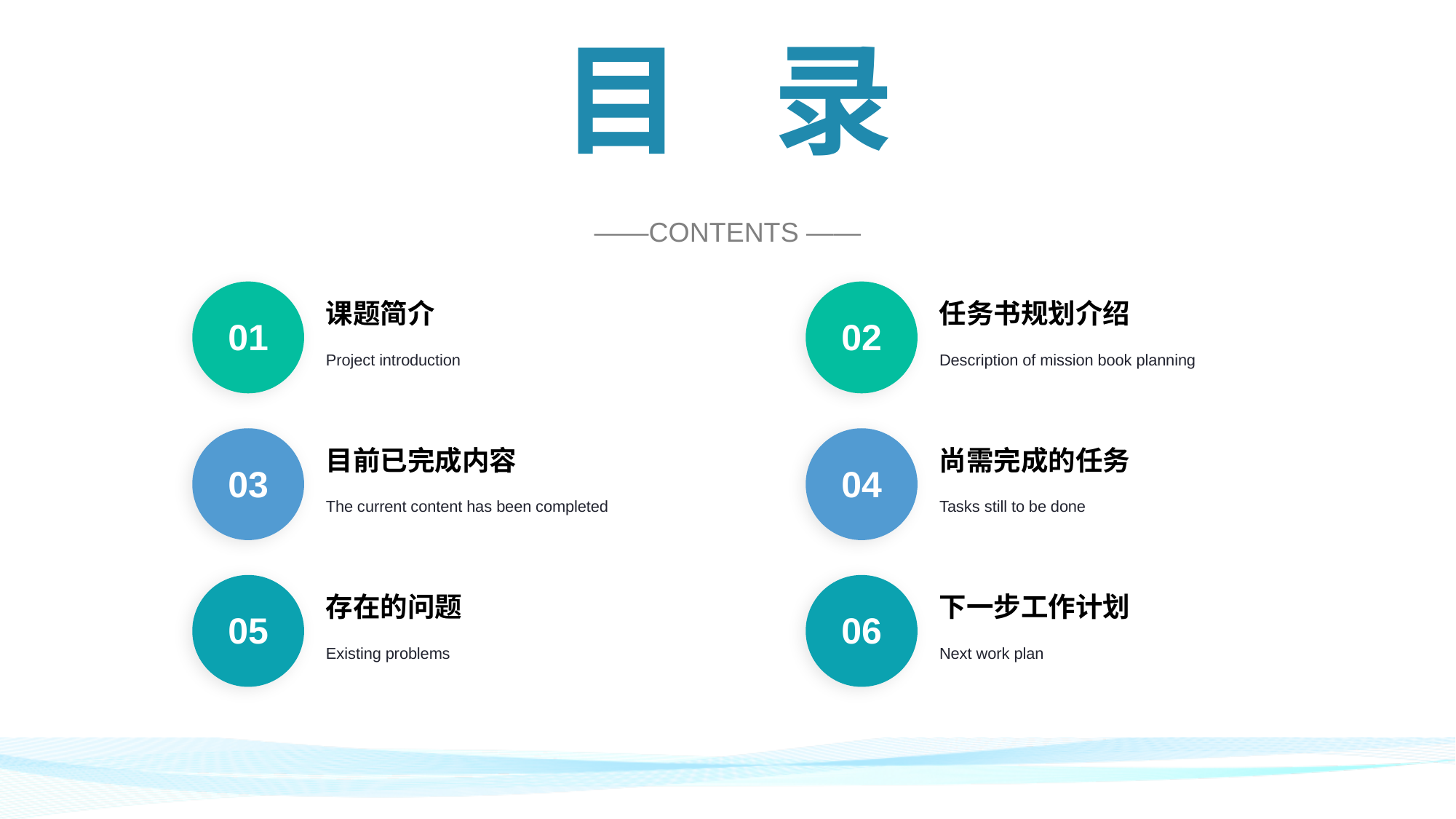

目
录
——CONTENTS ——

课题简介
任务书规划介绍
01
02
Project introduction
Description of mission book planning

目前已完成内容
尚需完成的任务
03
04
The current content has been completed
Tasks still to be done

存在的问题
下一步工作计划
05
06
Existing problems
Next work plan